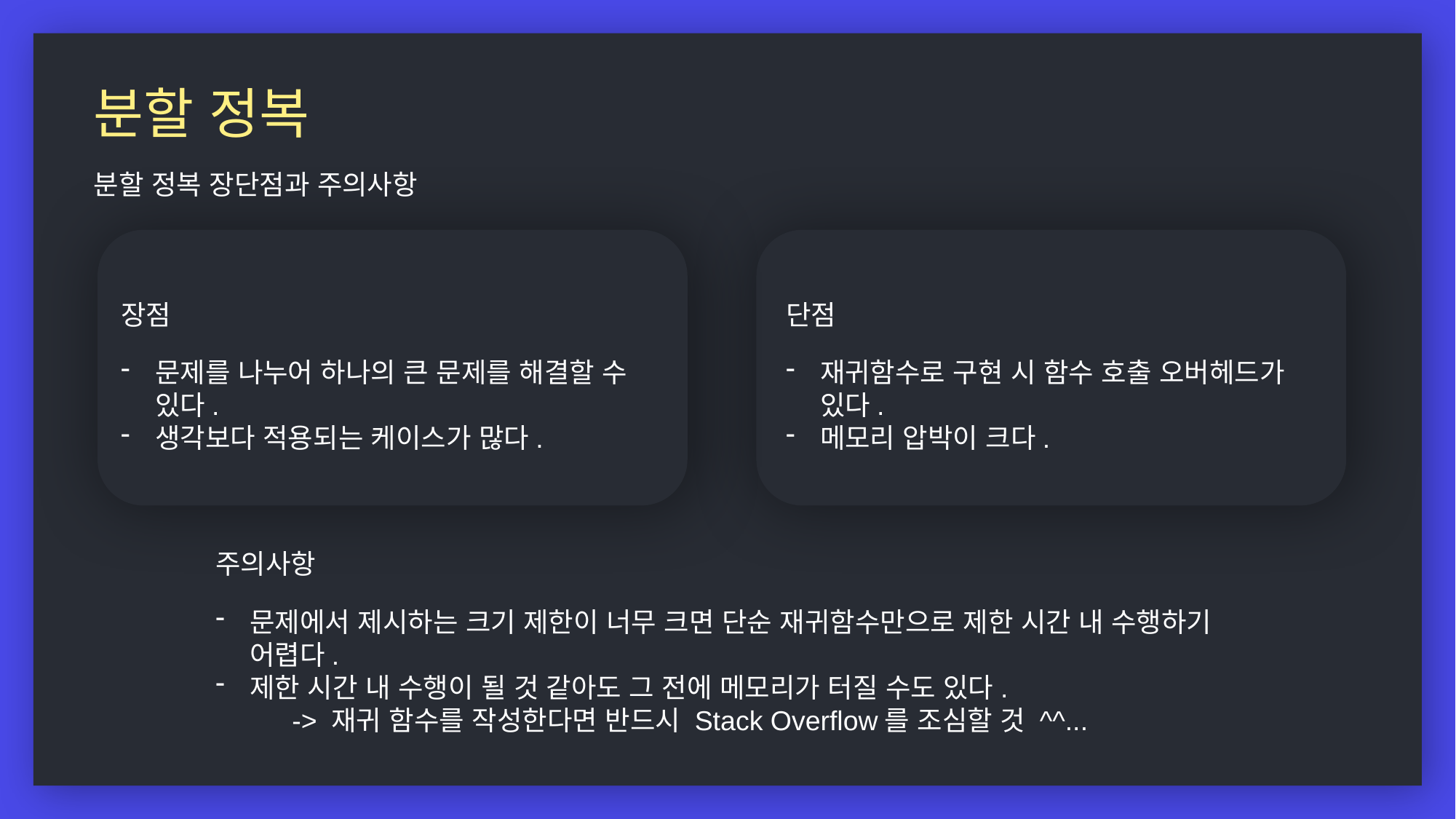

분할 정복
분할 정복 장단점과 주의사항

장점
단점
문제를 나누어 하나의 큰 문제를 해결할 수 있다.
생각보다 적용되는 케이스가 많다.
재귀함수로 구현 시 함수 호출 오버헤드가 있다.
메모리 압박이 크다.
주의사항
문제에서 제시하는 크기 제한이 너무 크면 단순 재귀함수만으로 제한 시간 내 수행하기 어렵다.
제한 시간 내 수행이 될 것 같아도 그 전에 메모리가 터질 수도 있다.
          -> 재귀 함수를 작성한다면 반드시 Stack Overflow를 조심할 것 ^^...